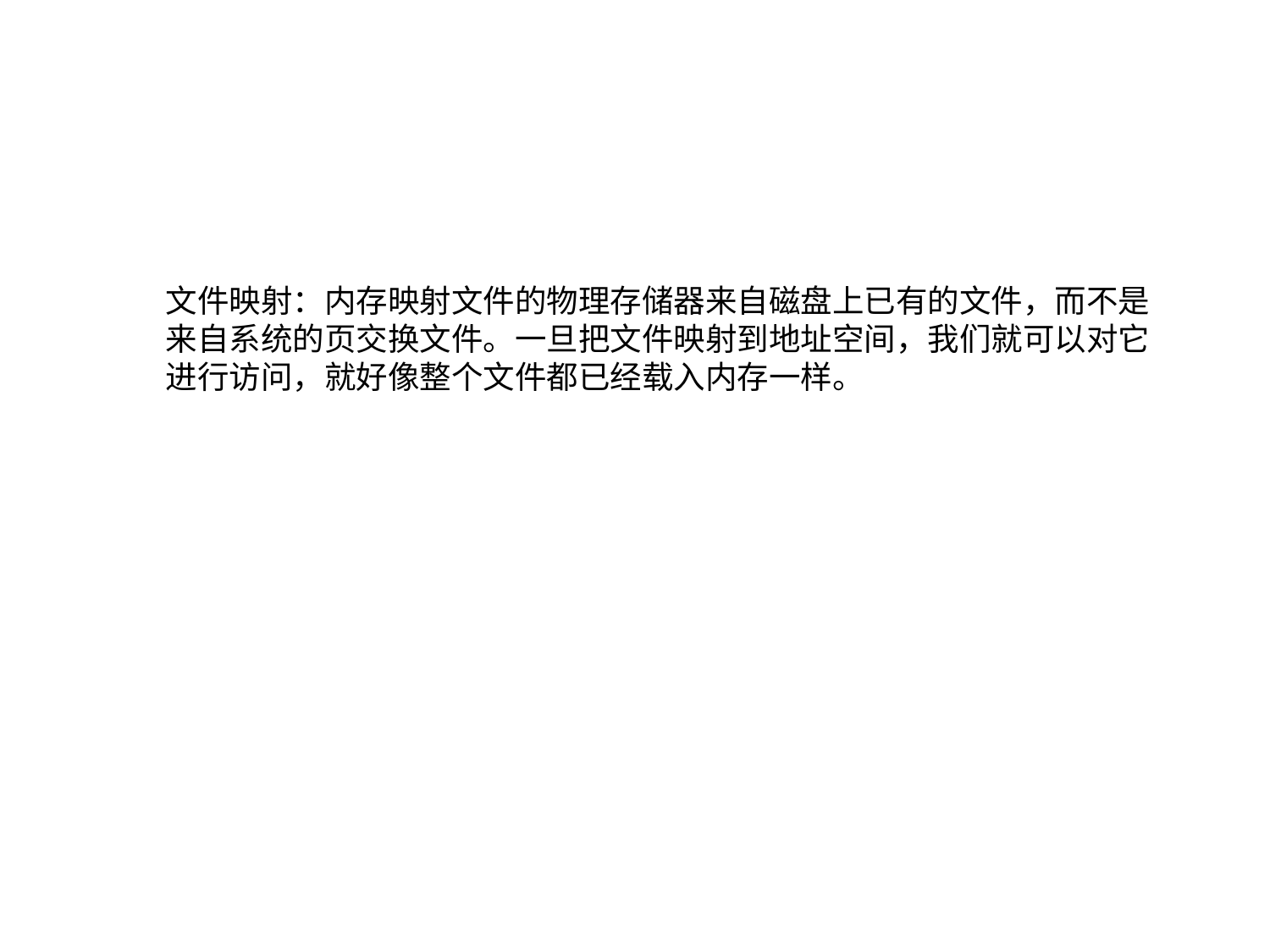

文件映射：内存映射文件的物理存储器来自磁盘上已有的文件，而不是
来自系统的页交换文件。一旦把文件映射到地址空间，我们就可以对它
进行访问，就好像整个文件都已经载入内存一样。